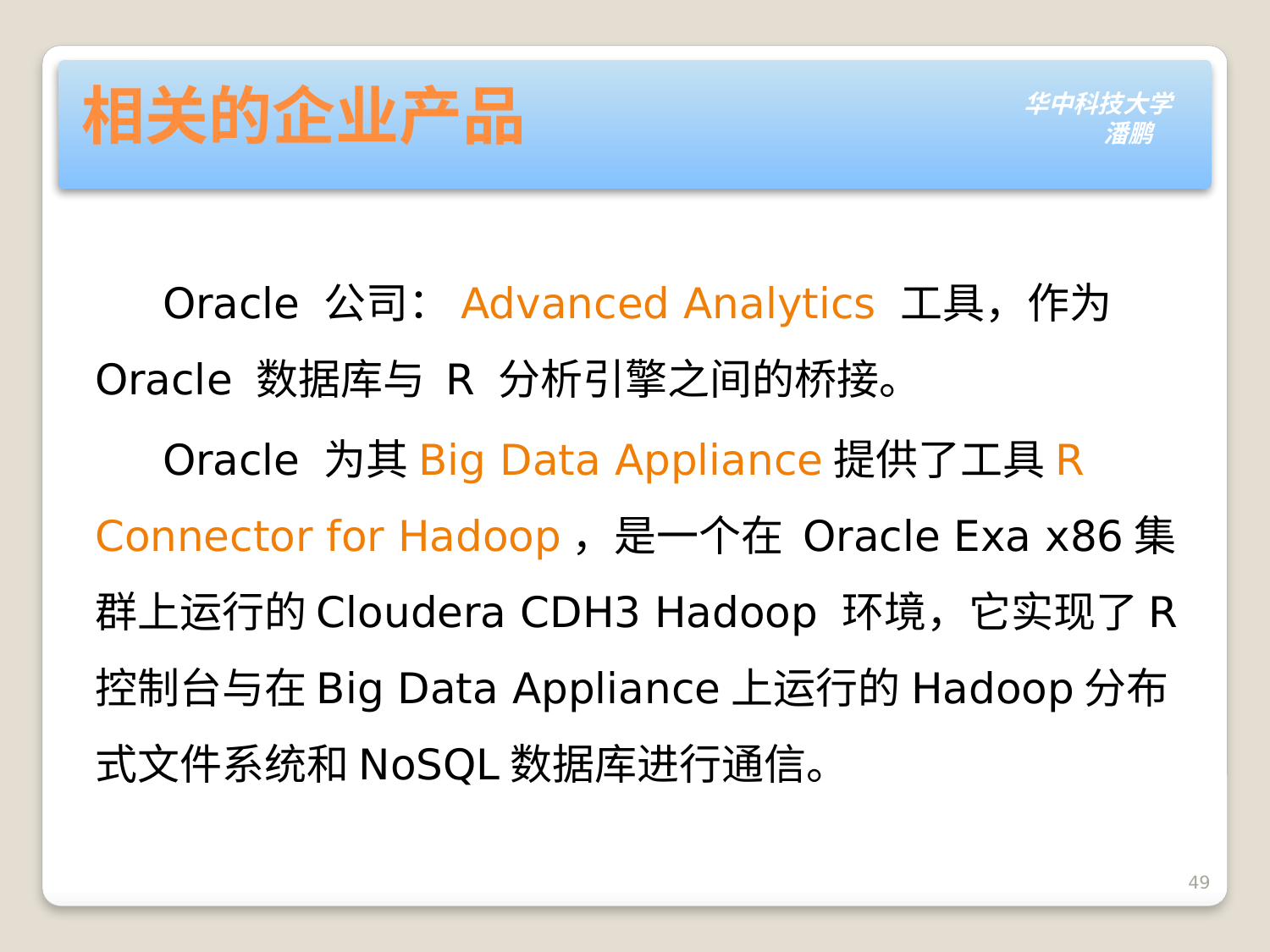

# 相关的企业产品
     Oracle 公司：Advanced Analytics 工具，作为 Oracle 数据库与 R 分析引擎之间的桥接。
     Oracle 为其Big Data Appliance提供了工具R Connector for Hadoop，是一个在 Oracle Exa x86集群上运行的Cloudera CDH3 Hadoop 环境，它实现了R 控制台与在Big Data Appliance上运行的Hadoop分布式文件系统和NoSQL数据库进行通信。
49